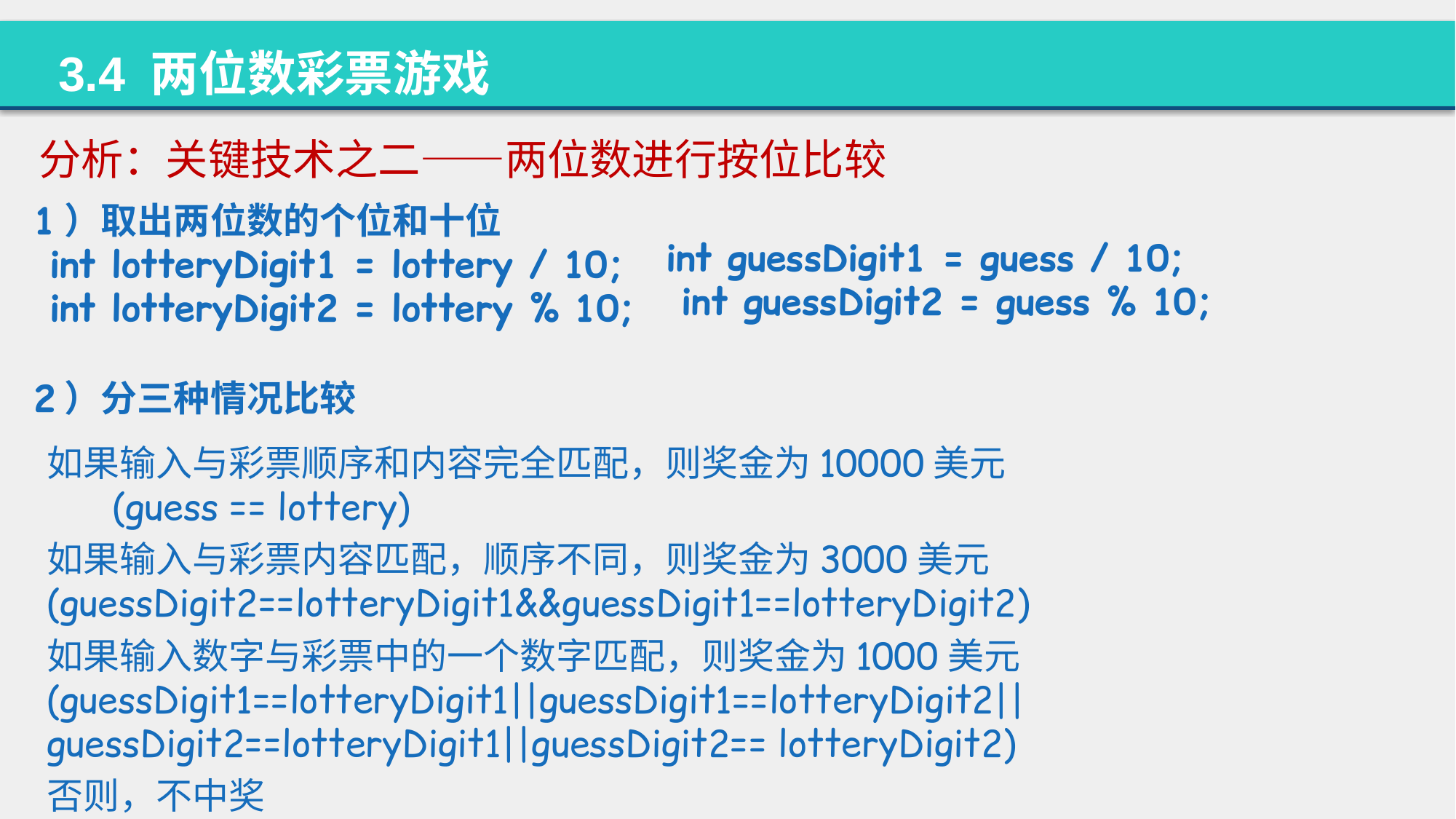

3.4 两位数彩票游戏
分析：关键技术之二——两位数进行按位比较
1）取出两位数的个位和十位
 int lotteryDigit1 = lottery / 10;
 int lotteryDigit2 = lottery % 10;
int guessDigit1 = guess / 10;
 int guessDigit2 = guess % 10;
2）分三种情况比较
如果输入与彩票顺序和内容完全匹配，则奖金为10000美元
      (guess == lottery)
如果输入与彩票内容匹配，顺序不同，则奖金为3000美元
(guessDigit2==lotteryDigit1&&guessDigit1==lotteryDigit2)
如果输入数字与彩票中的一个数字匹配，则奖金为1000美元
(guessDigit1==lotteryDigit1||guessDigit1==lotteryDigit2||guessDigit2==lotteryDigit1||guessDigit2== lotteryDigit2)
否则，不中奖